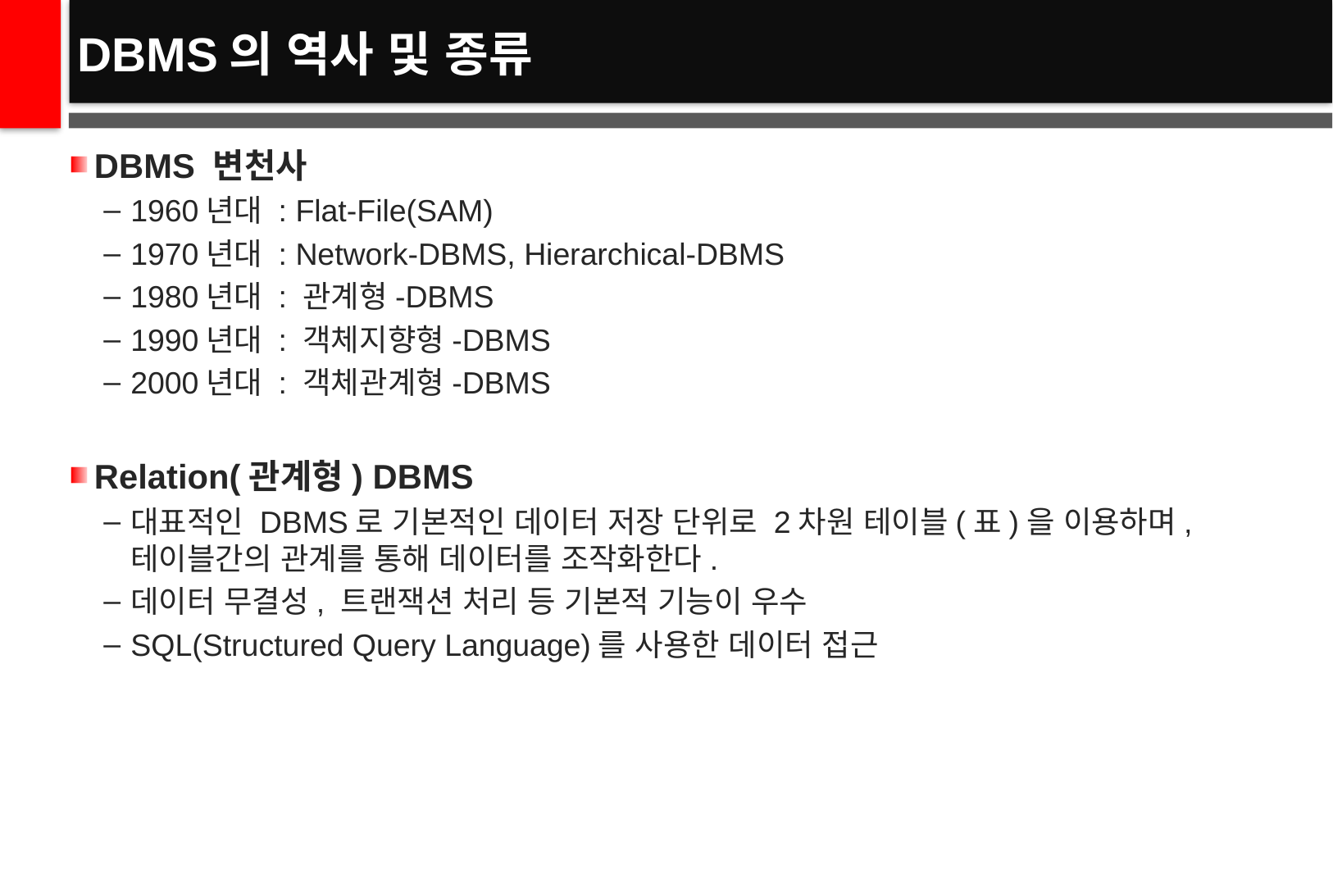

# DBMS의 역사 및 종류
DBMS 변천사
1960년대 : Flat-File(SAM)
1970년대 : Network-DBMS, Hierarchical-DBMS
1980년대 : 관계형-DBMS
1990년대 : 객체지향형-DBMS
2000년대 : 객체관계형-DBMS

Relation(관계형) DBMS
대표적인 DBMS로 기본적인 데이터 저장 단위로 2차원 테이블(표)을 이용하며,
테이블간의 관계를 통해 데이터를 조작화한다.
데이터 무결성, 트랜잭션 처리 등 기본적 기능이 우수
SQL(Structured Query Language)를 사용한 데이터 접근